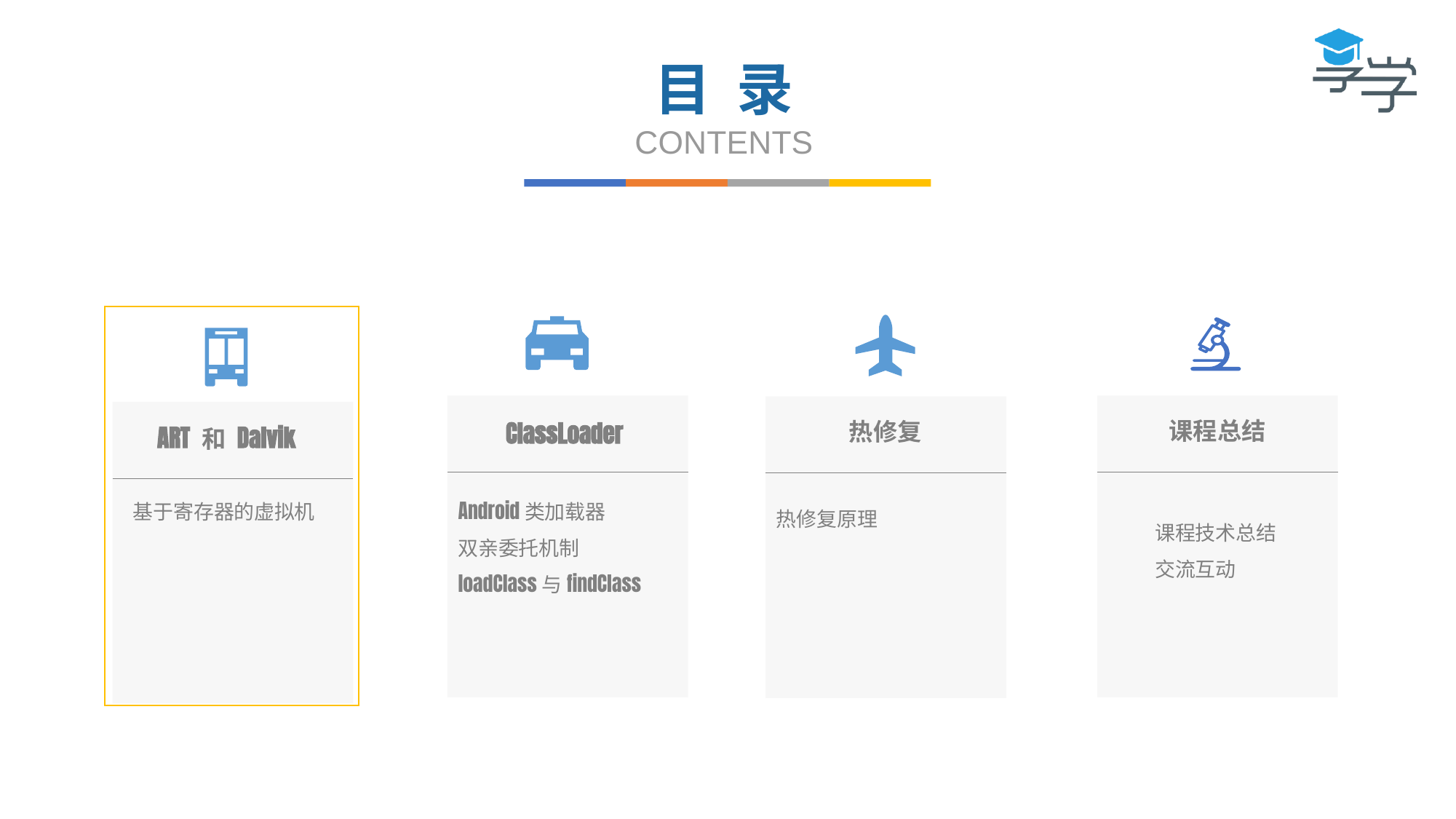

目  录
CONTENTS

课程总结
热修复
ClassLoader
ART 和 Dalvik
基于寄存器的虚拟机
Android类加载器
双亲委托机制
loadClass与findClass
热修复原理
课程技术总结
交流互动